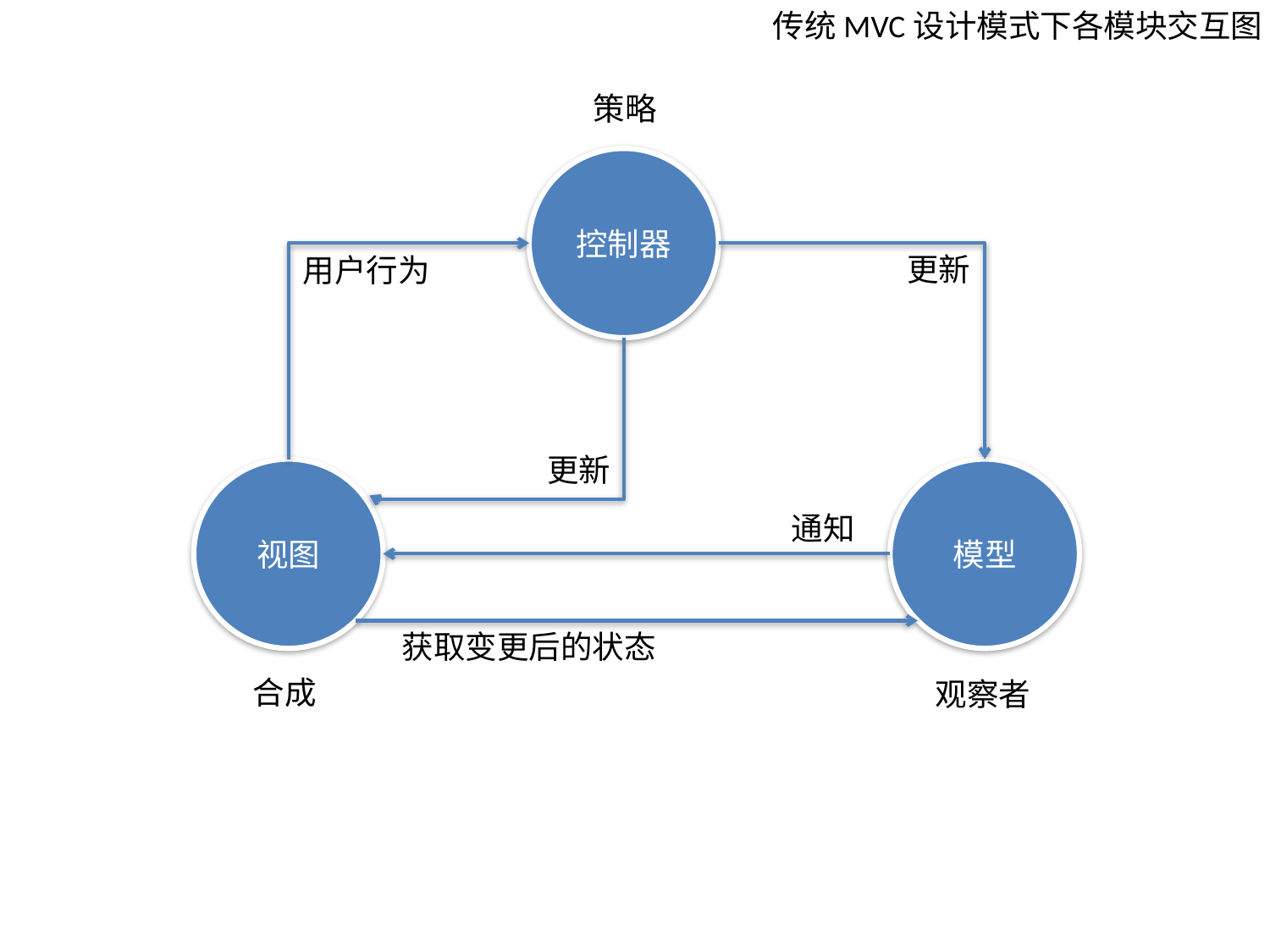

传统MVC设计模式下各模块交互图
策略
控制器
更新
用户行为
更新
视图
模型
通知
获取变更后的状态
合成
观察者